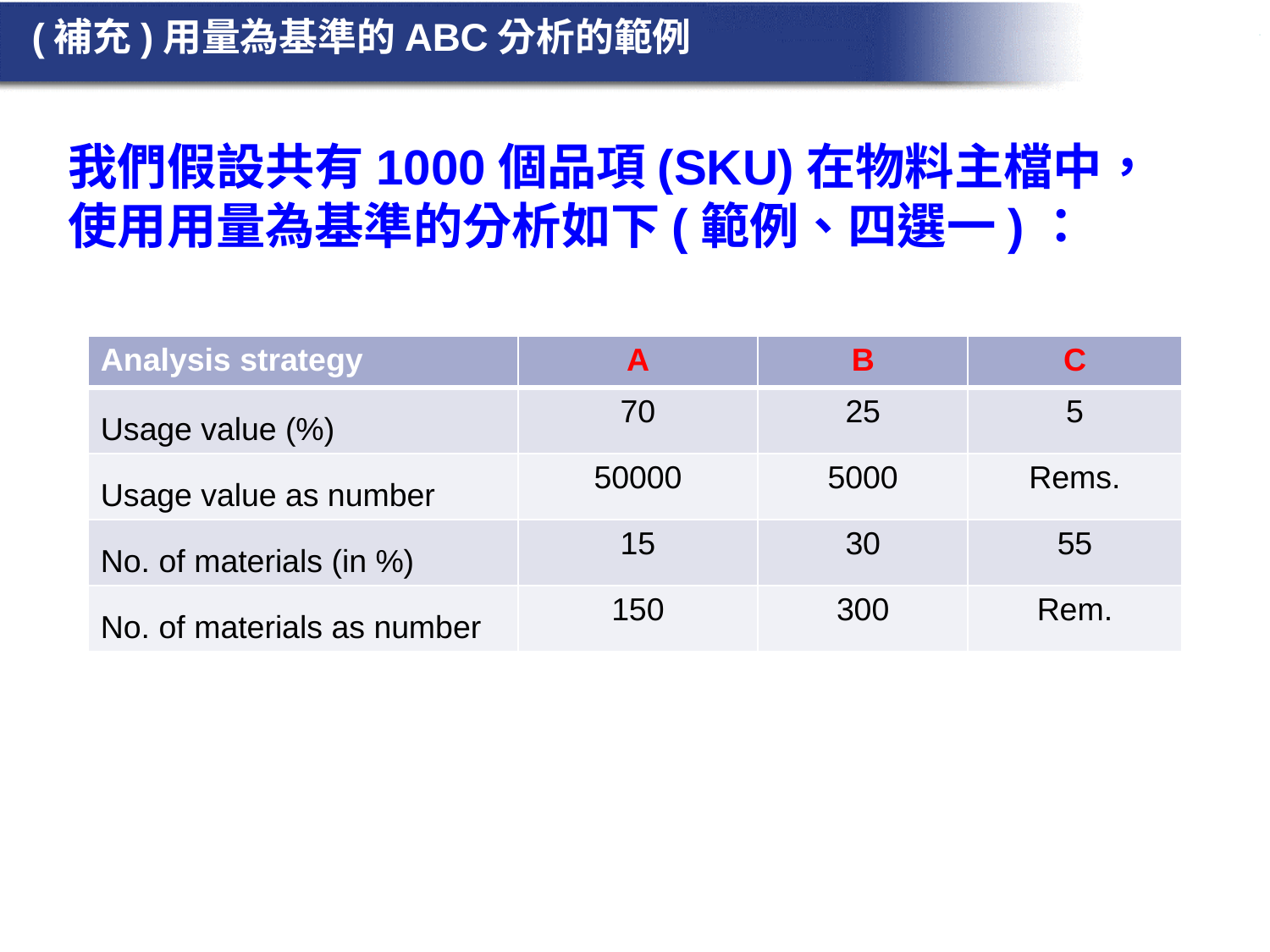

# (補充)用量為基準的ABC分析的範例
我們假設共有1000個品項(SKU)在物料主檔中，使用用量為基準的分析如下(範例、四選一)：

| Analysis strategy | A | B | C |
| --- | --- | --- | --- |
| Usage value (%) | 70 | 25 | 5 |
| Usage value as number | 50000 | 5000 | Rems. |
| No. of materials (in %) | 15 | 30 | 55 |
| No. of materials as number | 150 | 300 | Rem. |